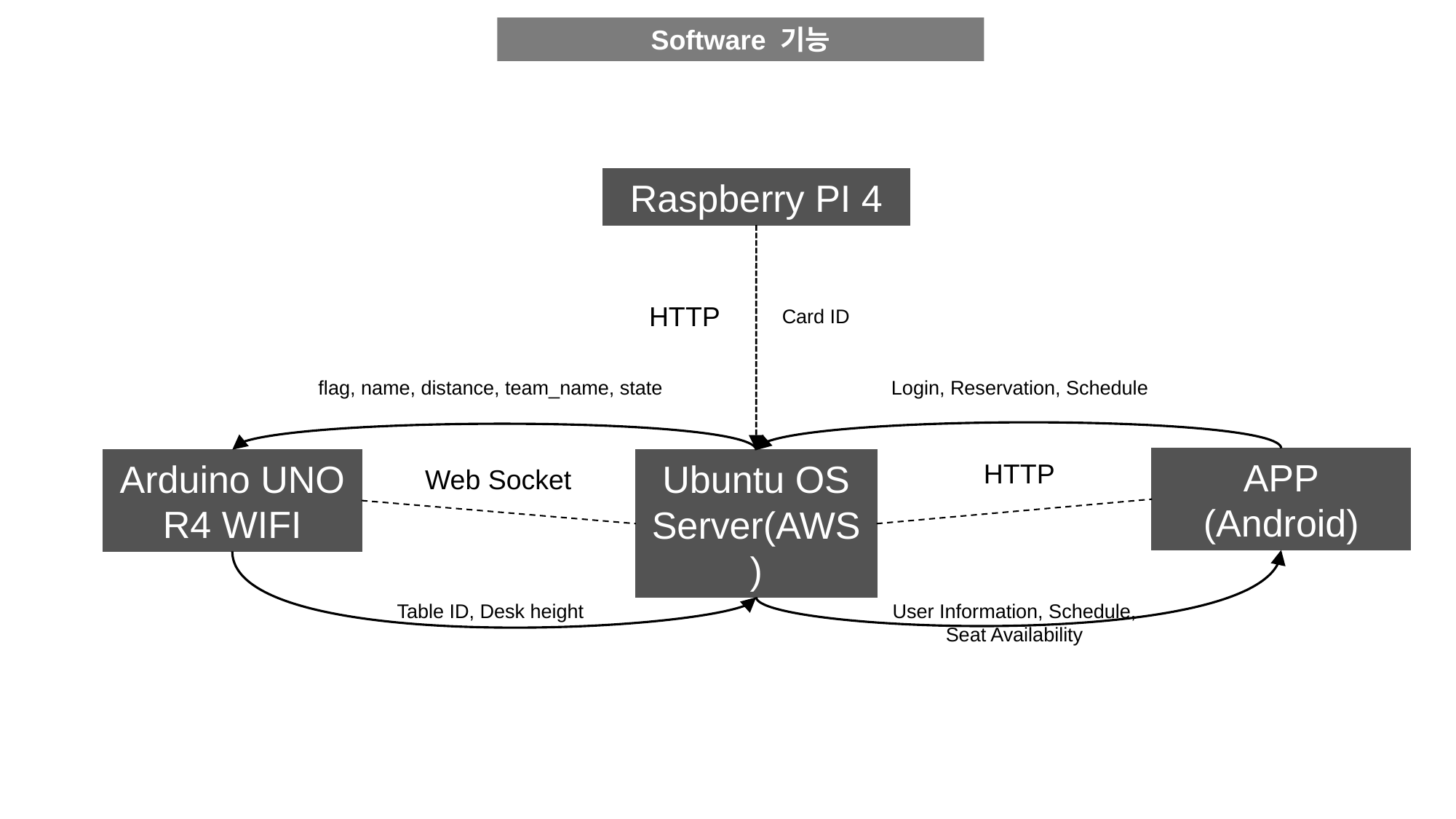

Software 기능
Raspberry PI 4
HTTP
Card ID
flag, name, distance, team_name, state
Login, Reservation, Schedule
APP
(Android)
Arduino UNO R4 WIFI
Ubuntu OS Server(AWS)
HTTP
Web Socket
Table ID, Desk height
User Information, Schedule, Seat Availability